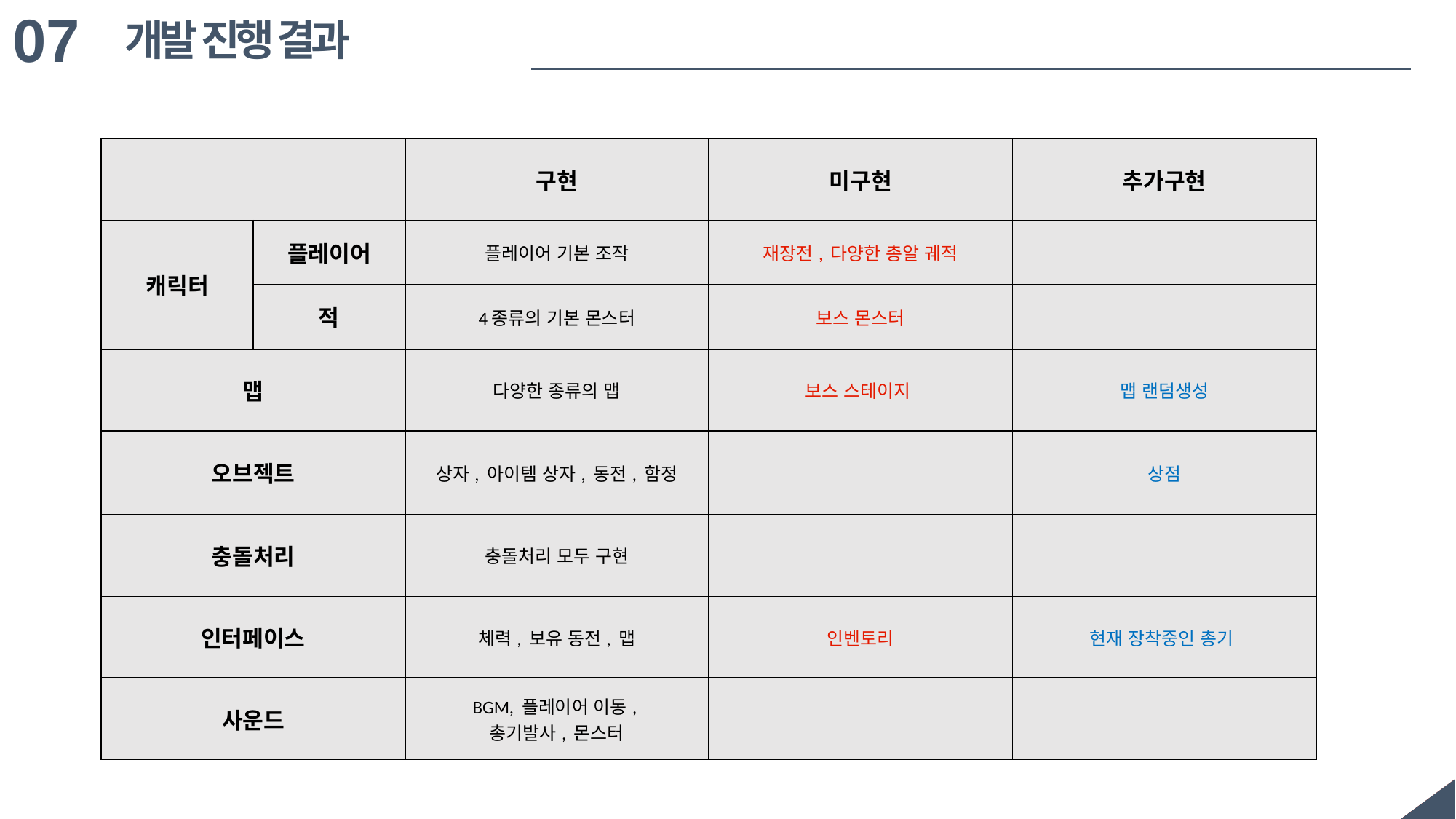

07
개발 진행 결과
|  |  | 구현 | 미구현 | 추가구현 |
| --- | --- | --- | --- | --- |
| 캐릭터 | 플레이어 | 플레이어 기본 조작 | 재장전, 다양한 총알 궤적 |  |
|  | 적 | 4종류의 기본 몬스터 | 보스 몬스터 |  |
| 맵 |  | 다양한 종류의 맵 | 보스 스테이지 | 맵 랜덤생성 |
| 오브젝트 |  | 상자, 아이템 상자, 동전, 함정 |  | 상점 |
| 충돌처리 |  | 충돌처리 모두 구현 |  |  |
| 인터페이스 |  | 체력, 보유 동전, 맵 | 인벤토리 | 현재 장착중인 총기 |
| 사운드 |  | BGM, 플레이어 이동, 총기발사, 몬스터 |  |  |